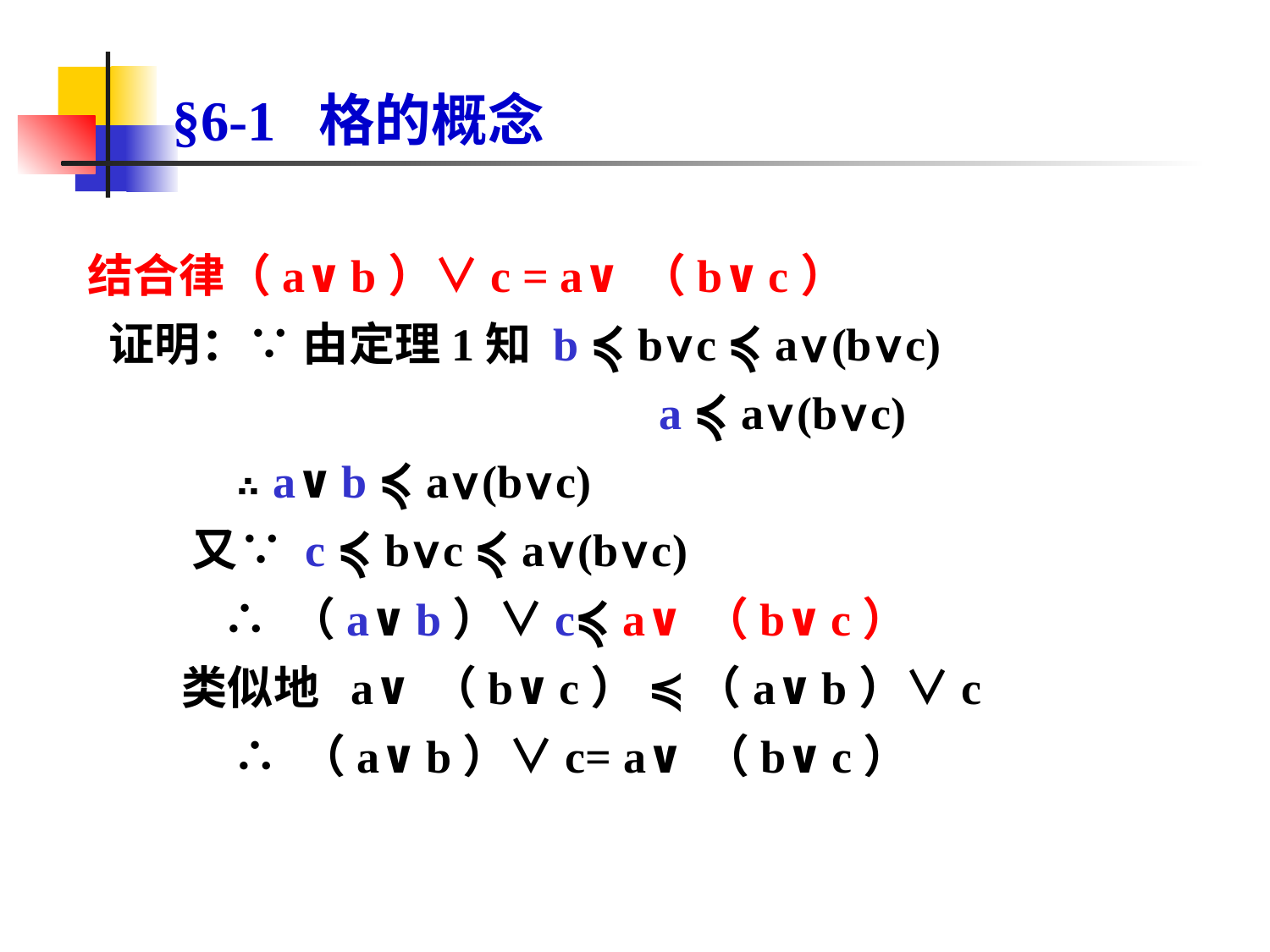

# §6-1  格的概念
结合律（a∨b）∨c = a∨（b∨c）
 证明：∵ 由定理1知 b ≼ b∨c ≼ a∨(b∨c)
                                                  a ≼ a∨(b∨c)
             ∴ a∨b ≼ a∨(b∨c)
         又∵ c ≼ b∨c ≼ a∨(b∨c)
             ∴ （a∨b）∨c≼ a∨（b∨c）
        类似地  a∨（b∨c） ≼ （a∨b）∨c
              ∴ （a∨b）∨c= a∨（b∨c）
21